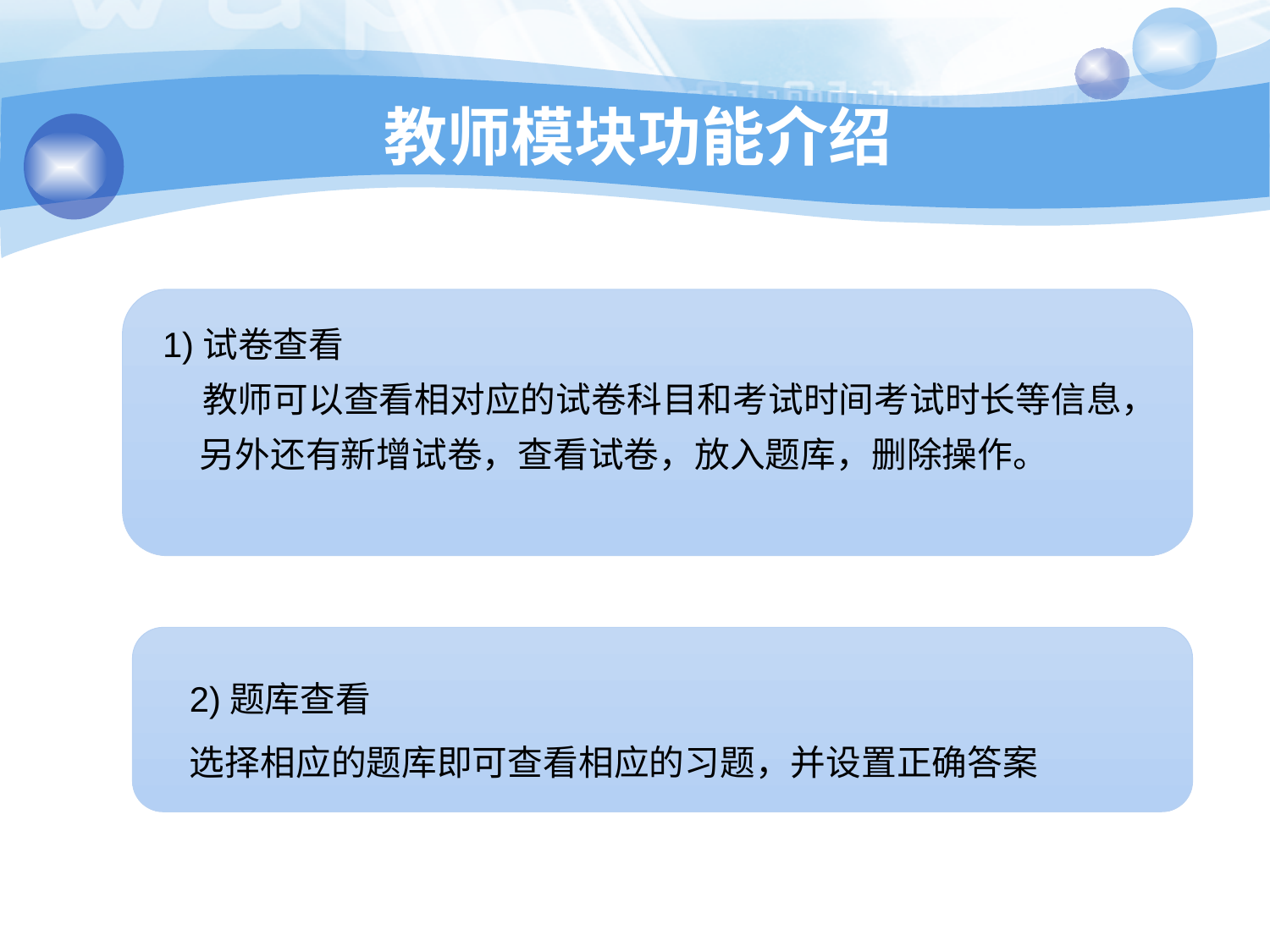

教师模块功能介绍

1)试卷查看
    教师可以查看相对应的试卷科目和考试时间考试时长等信息，另外还有新增试卷，查看试卷，放入题库，删除操作。

2)题库查看
选择相应的题库即可查看相应的习题，并设置正确答案